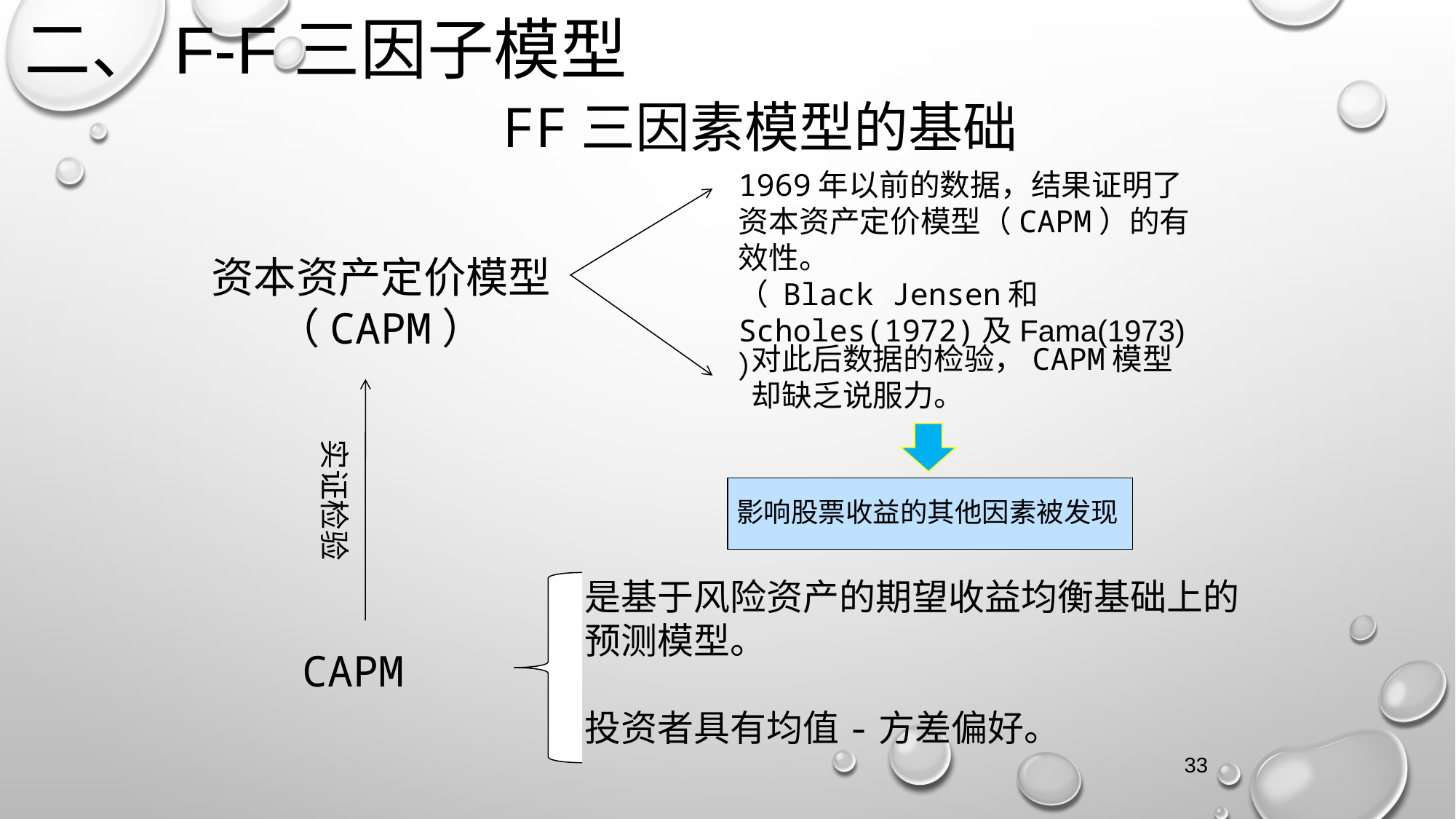

二、F-F三因子模型
FF三因素模型的基础
1969年以前的数据，结果证明了资本资产定价模型（CAPM）的有效性。
（ Black Jensen和Scholes(1972)及Fama(1973)  ）
资本资产定价模型（CAPM）
对此后数据的检验，CAPM模型却缺乏说服力。

实证检验

影响股票收益的其他因素被发现
是基于风险资产的期望收益均衡基础上的预测模型。

投资者具有均值-方差偏好。

CAPM
33